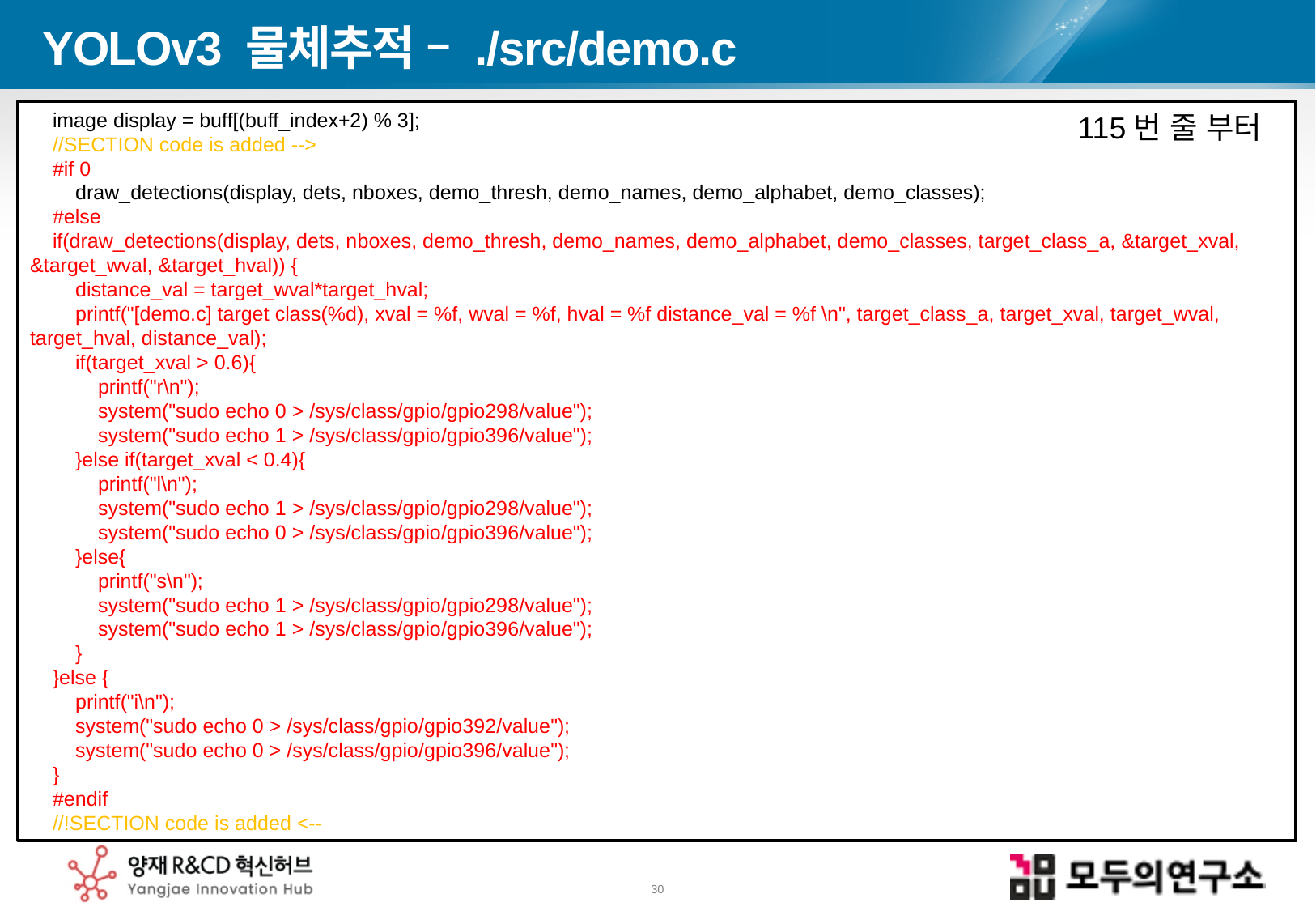

# YOLOv3 물체추적 – ./src/demo.c
    image display = buff[(buff_index+2) % 3];
    //SECTION code is added -->
    #if 0
        draw_detections(display, dets, nboxes, demo_thresh, demo_names, demo_alphabet, demo_classes);
    #else
    if(draw_detections(display, dets, nboxes, demo_thresh, demo_names, demo_alphabet, demo_classes, target_class_a, &target_xval, &target_wval, &target_hval)) {
        distance_val = target_wval*target_hval;
        printf("[demo.c] target class(%d), xval = %f, wval = %f, hval = %f distance_val = %f \n", target_class_a, target_xval, target_wval, target_hval, distance_val);
        if(target_xval > 0.6){
            printf("r\n");
            system("sudo echo 0 > /sys/class/gpio/gpio298/value");
            system("sudo echo 1 > /sys/class/gpio/gpio396/value");
        }else if(target_xval < 0.4){
            printf("l\n");
            system("sudo echo 1 > /sys/class/gpio/gpio298/value");
            system("sudo echo 0 > /sys/class/gpio/gpio396/value");
        }else{
            printf("s\n");
            system("sudo echo 1 > /sys/class/gpio/gpio298/value");
            system("sudo echo 1 > /sys/class/gpio/gpio396/value");
        }
    }else {
        printf("i\n");
        system("sudo echo 0 > /sys/class/gpio/gpio392/value");
        system("sudo echo 0 > /sys/class/gpio/gpio396/value");
    }
    #endif
    //!SECTION code is added <--
115번 줄 부터